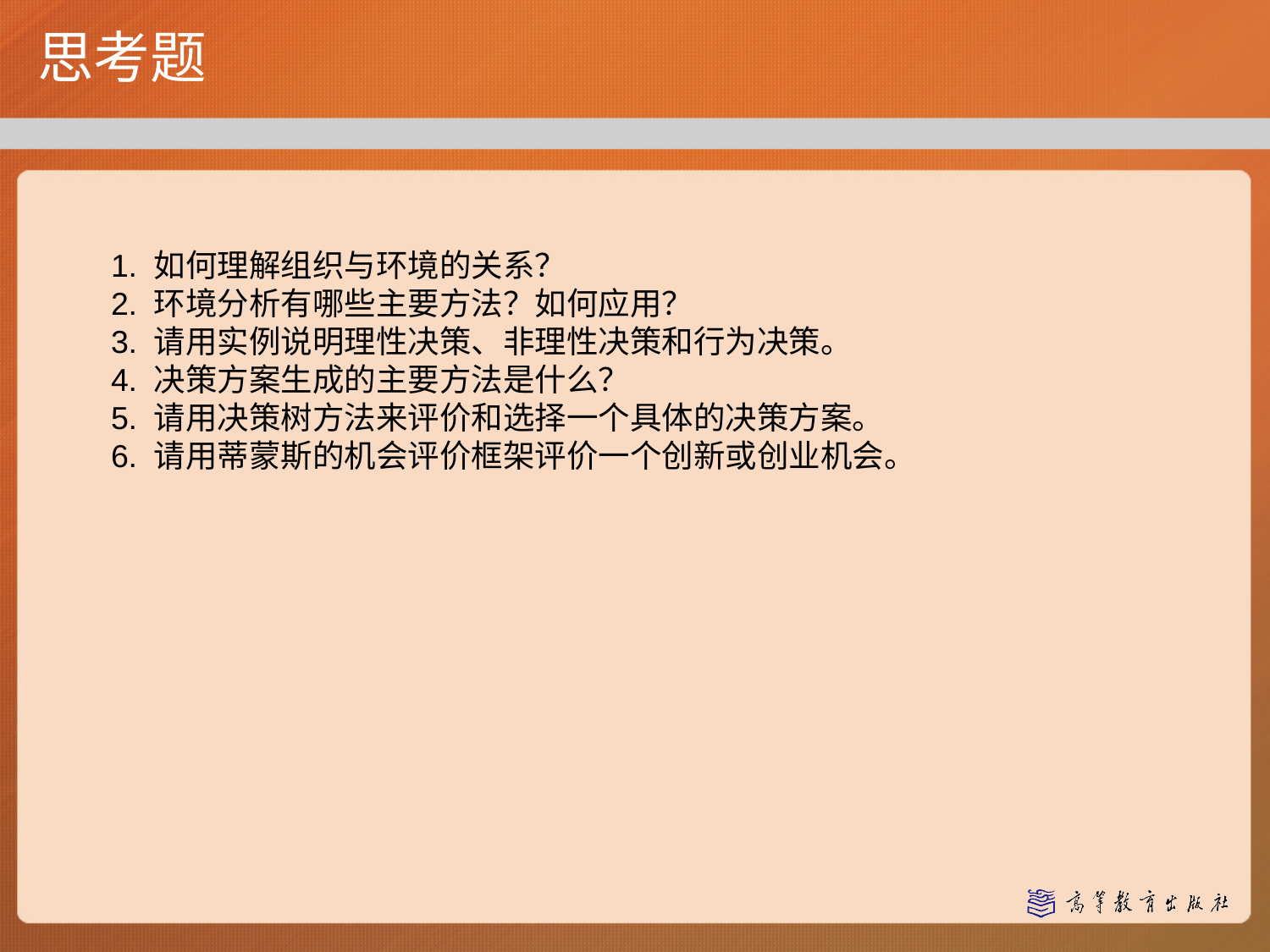

思考题
1. 如何理解组织与环境的关系？
2. 环境分析有哪些主要方法？如何应用？
3. 请用实例说明理性决策、非理性决策和行为决策。
4. 决策方案生成的主要方法是什么？
5. 请用决策树方法来评价和选择一个具体的决策方案。
6. 请用蒂蒙斯的机会评价框架评价一个创新或创业机会。